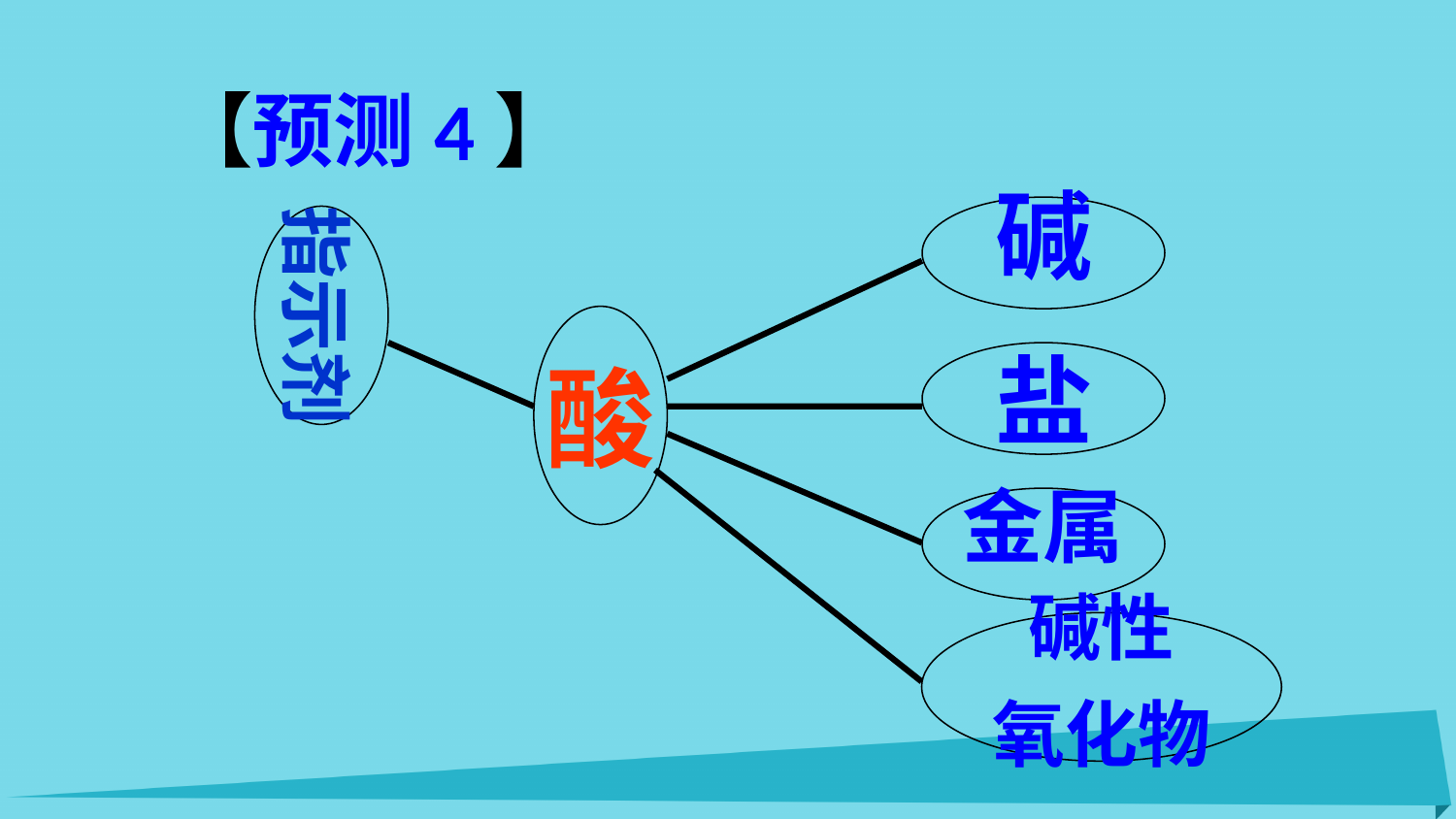

【预测4】
碱

指示剂

酸

盐

金属

碱性
氧化物